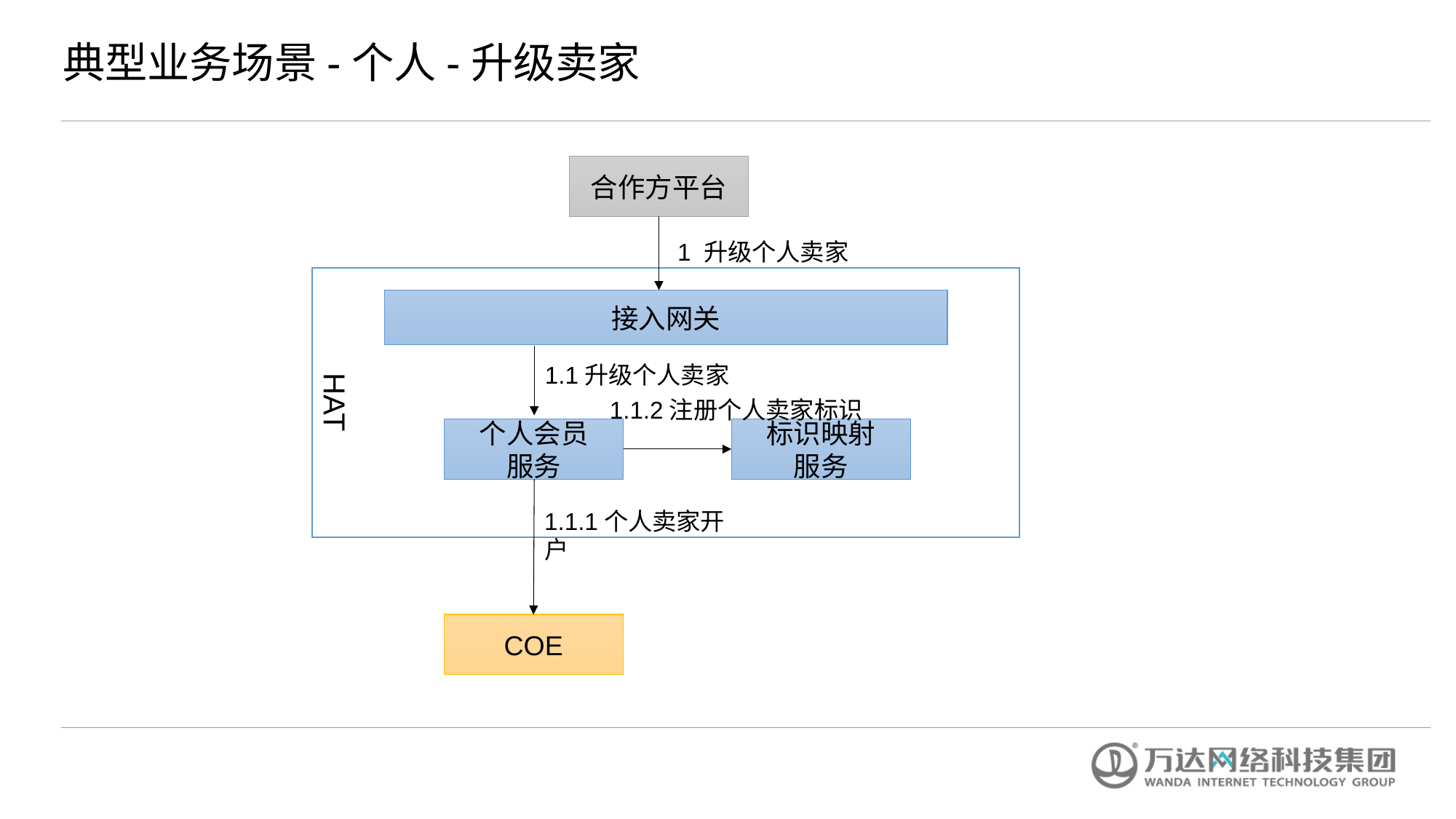

典型业务场景-个人-升级卖家
合作方平台
1 升级个人卖家
HAT
接入网关
1.1升级个人卖家
1.1.2注册个人卖家标识
个人会员
服务
标识映射
服务
1.1.1个人卖家开户
COE